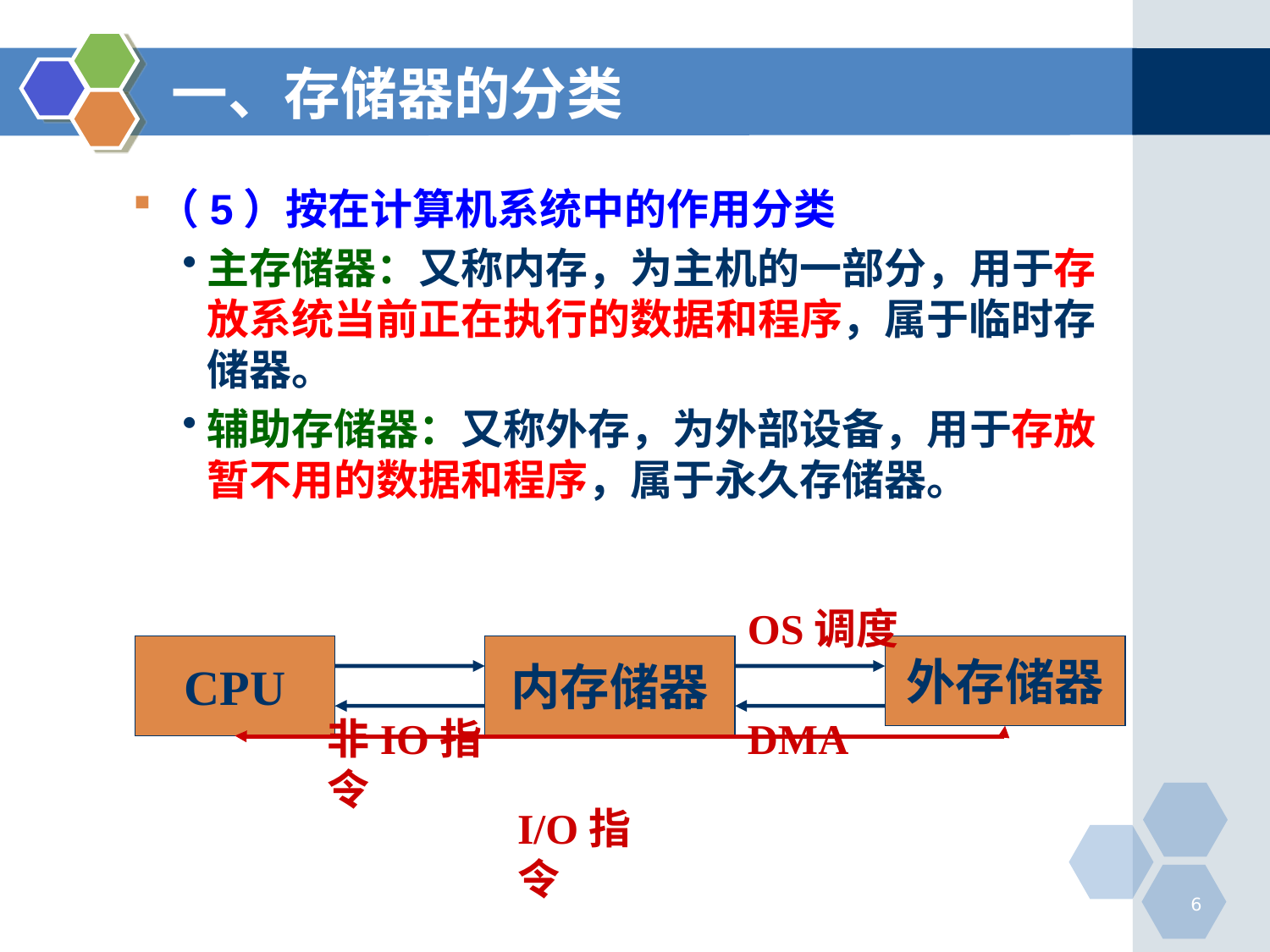

# 一、存储器的分类
（5）按在计算机系统中的作用分类
主存储器：又称内存，为主机的一部分，用于存放系统当前正在执行的数据和程序，属于临时存储器。
辅助存储器：又称外存，为外部设备，用于存放暂不用的数据和程序，属于永久存储器。
OS调度
CPU
内存储器
外存储器

非IO指令

DMA
I/O指令
6